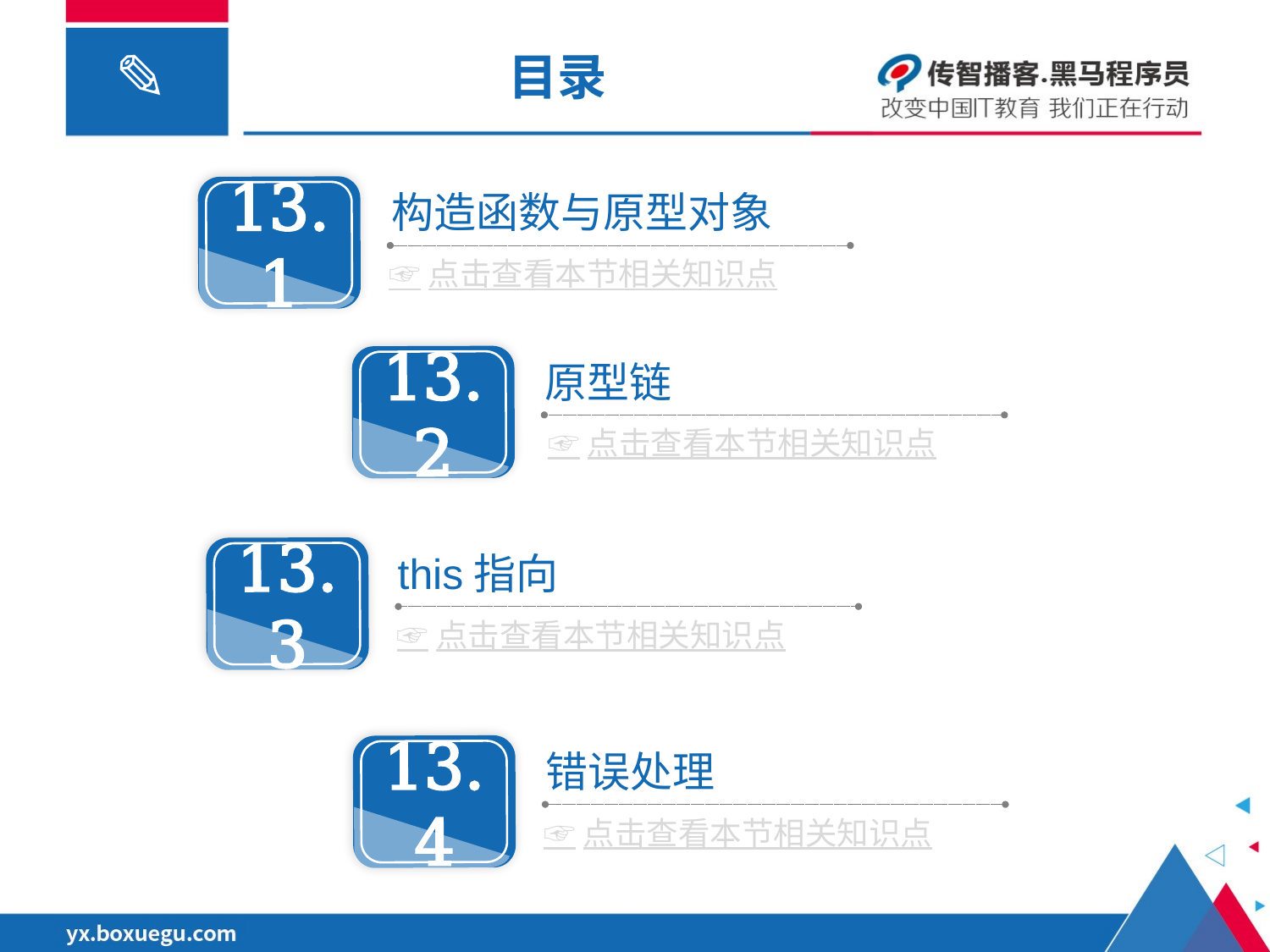

# 目录
13.1

构造函数与原型对象
☞点击查看本节相关知识点
13.2

原型链
☞点击查看本节相关知识点
13.3

this指向
☞点击查看本节相关知识点
13.4

错误处理
☞点击查看本节相关知识点